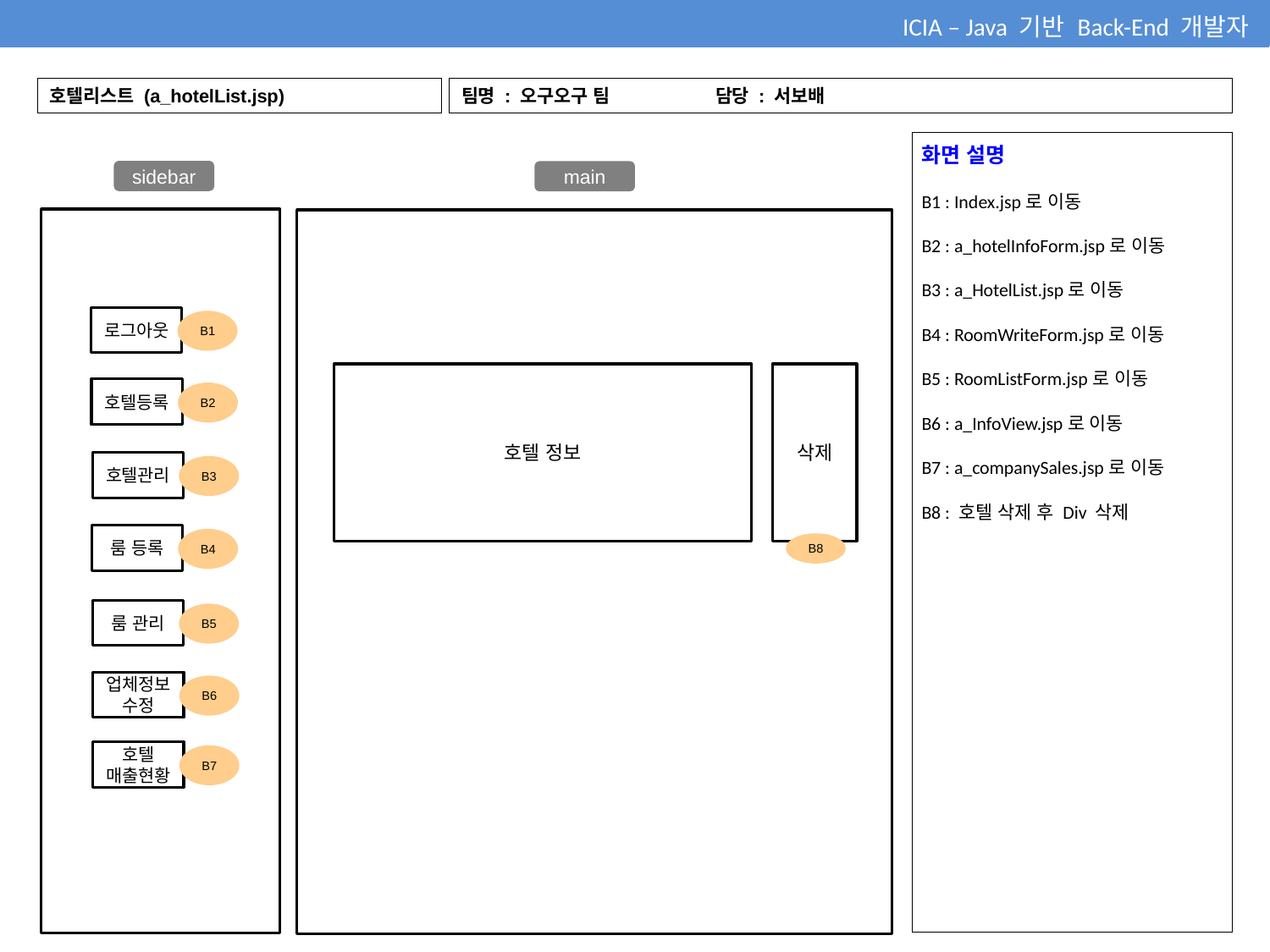

ICIA – Java 기반 Back-End 개발자
호텔리스트 (a_hotelList.jsp)
팀명 : 오구오구 팀	담당 : 서보배
화면 설명

B1 : Index.jsp로 이동

B2 : a_hotelInfoForm.jsp로 이동

B3 : a_HotelList.jsp로 이동

B4 : RoomWriteForm.jsp로 이동

B5 : RoomListForm.jsp로 이동

B6 : a_InfoView.jsp로 이동

B7 : a_companySales.jsp로 이동

B8 : 호텔 삭제 후 Div 삭제
sidebar
main

로그아웃
B1
호텔 정보
삭제
호텔등록
B2
호텔관리
B3
룸 등록
B4
B8
룸 관리
B5
업체정보
수정
B6
호텔
매출현황
B7